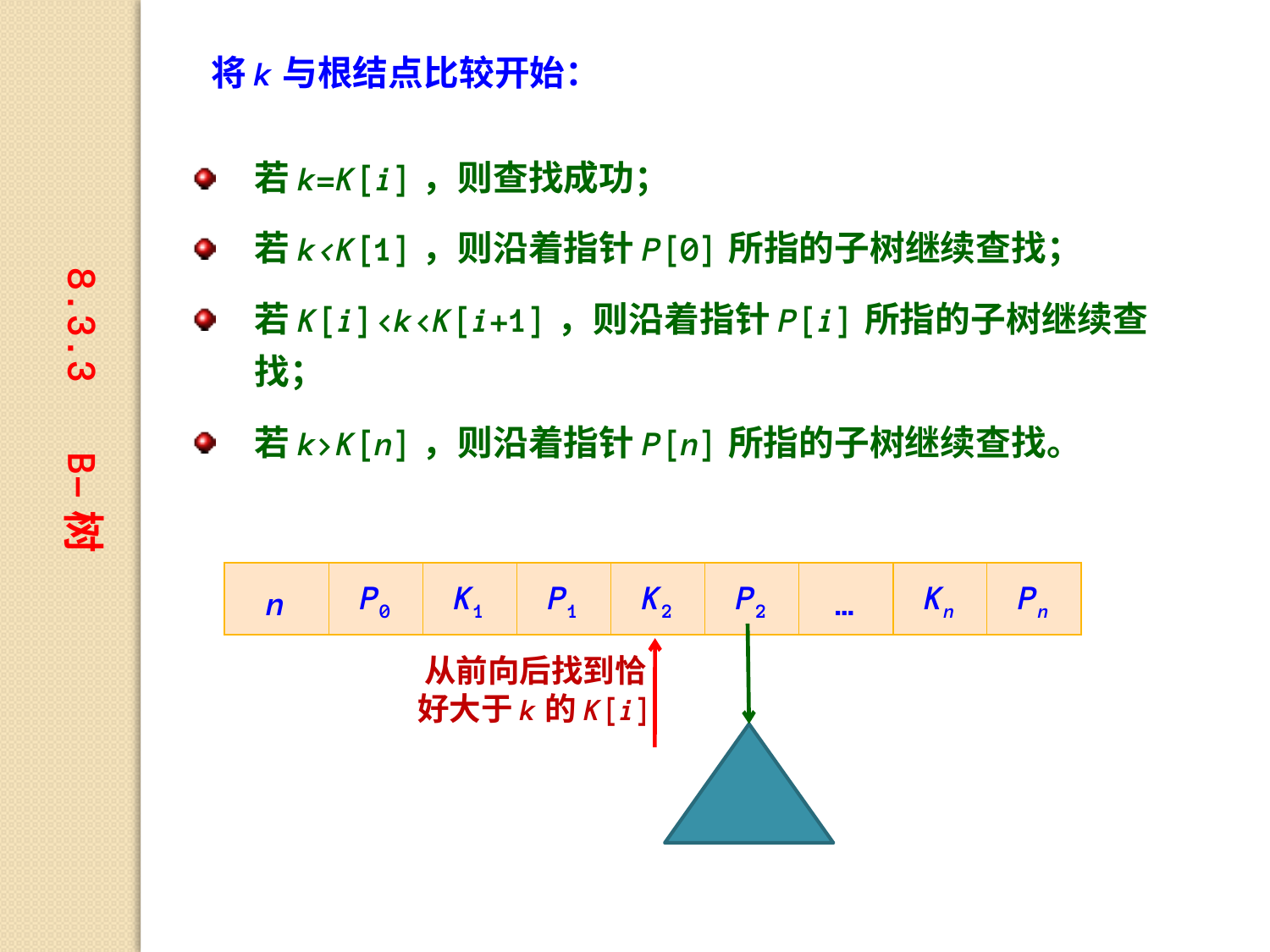

将k与根结点比较开始：
若k=K[i]，则查找成功；
若k<K[1]，则沿着指针P[0]所指的子树继续查找；
若K[i]<k<K[i+1]，则沿着指针P[i]所指的子树继续查找；
若k>K[n]，则沿着指针P[n]所指的子树继续查找。
8.3.3   B-树
| n | P0 | K1 | P1 | K2 | P2 | … | Kn | Pn |
| --- | --- | --- | --- | --- | --- | --- | --- | --- |
从前向后找到恰好大于k的K[i]